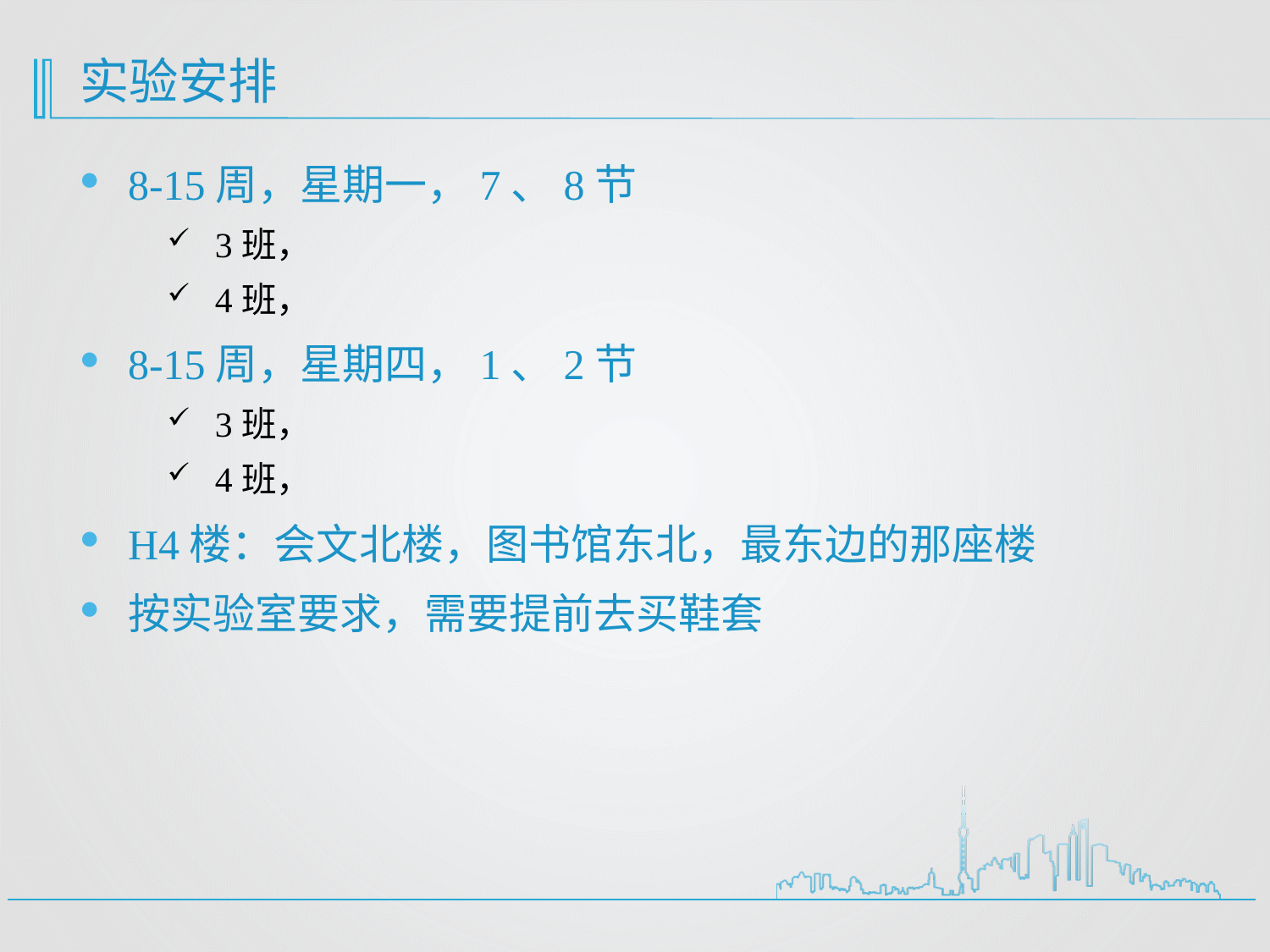

# 实验安排
8-15周，星期一，7、8节
3班，
4班，
8-15周，星期四，1、2节
3班，
4班，
H4楼：会文北楼，图书馆东北，最东边的那座楼
按实验室要求，需要提前去买鞋套